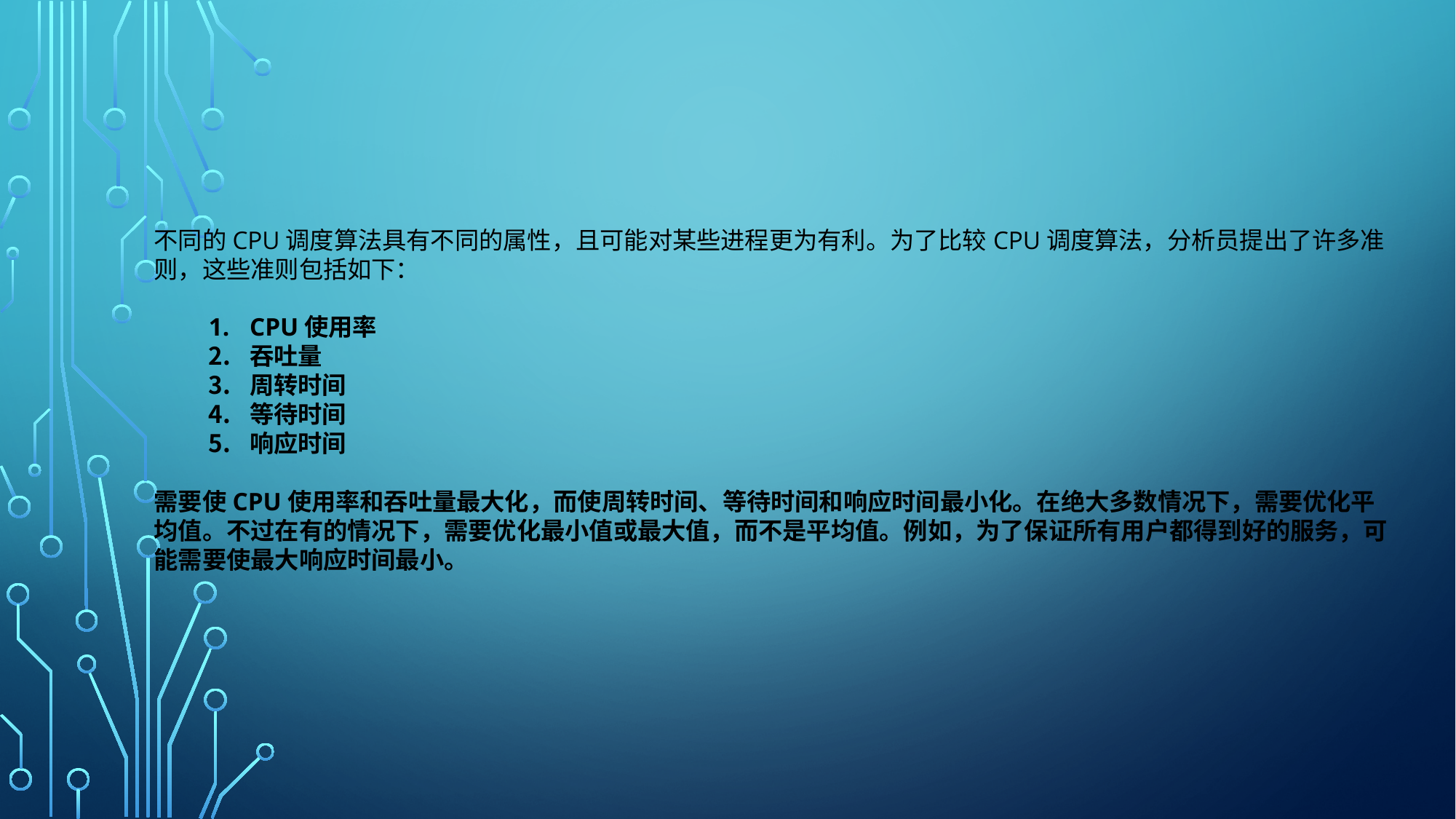

不同的CPU调度算法具有不同的属性，且可能对某些进程更为有利。为了比较CPU调度算法，分析员提出了许多准则，这些准则包括如下：

CPU使用率
吞吐量
周转时间
等待时间
响应时间

需要使CPU使用率和吞吐量最大化，而使周转时间、等待时间和响应时间最小化。在绝大多数情况下，需要优化平均值。不过在有的情况下，需要优化最小值或最大值，而不是平均值。例如，为了保证所有用户都得到好的服务，可能需要使最大响应时间最小。